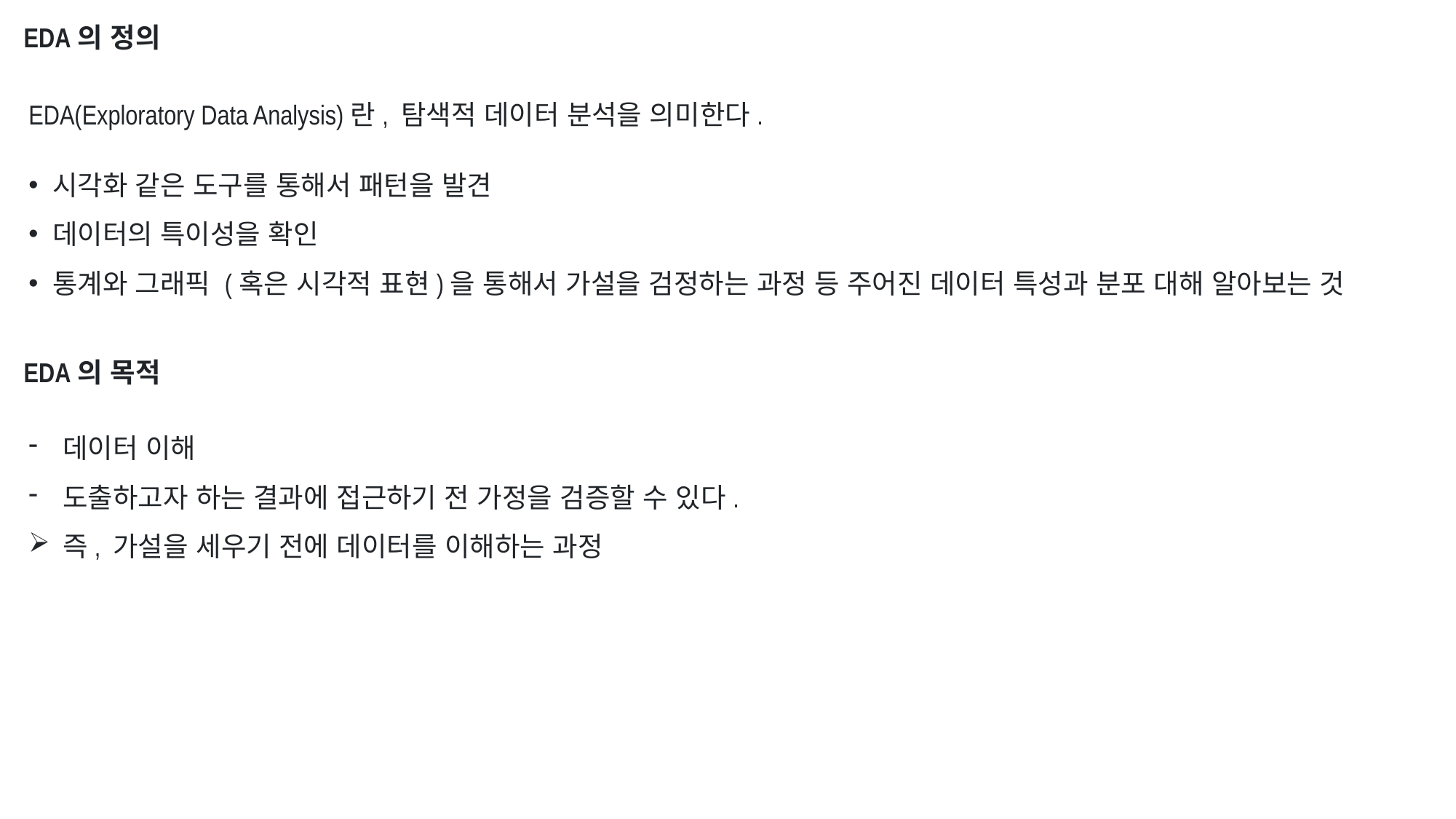

EDA의 정의
EDA(Exploratory Data Analysis)란, 탐색적 데이터 분석을 의미한다.
 시각화 같은 도구를 통해서 패턴을 발견
 데이터의 특이성을 확인
 통계와 그래픽 (혹은 시각적 표현)을 통해서 가설을 검정하는 과정 등 주어진 데이터 특성과 분포 대해 알아보는 것
EDA의 목적
데이터 이해
도출하고자 하는 결과에 접근하기 전 가정을 검증할 수 있다.
즉, 가설을 세우기 전에 데이터를 이해하는 과정